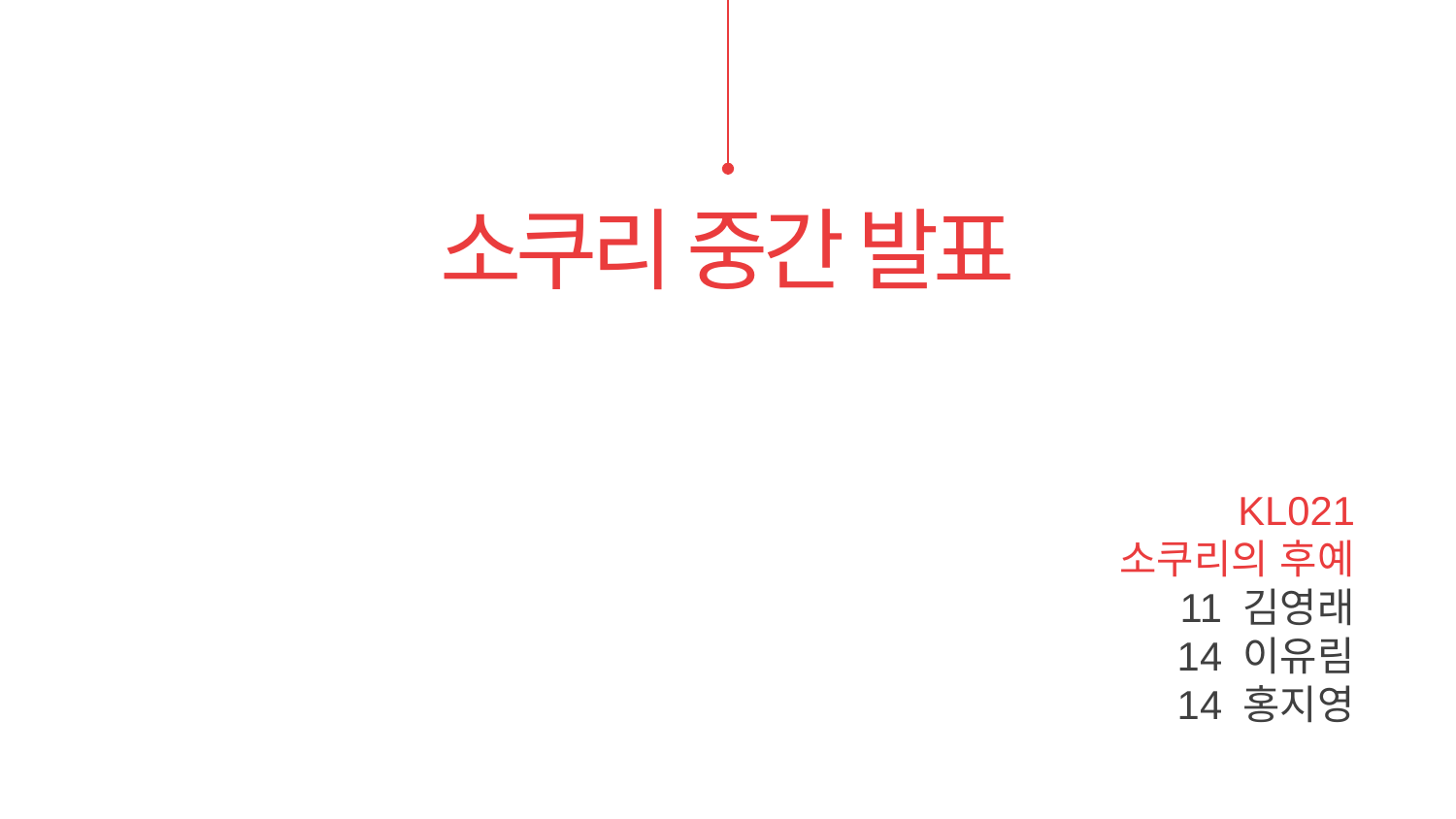

소쿠리 중간 발표
KL021
소쿠리의 후예
11 김영래
14 이유림
14 홍지영